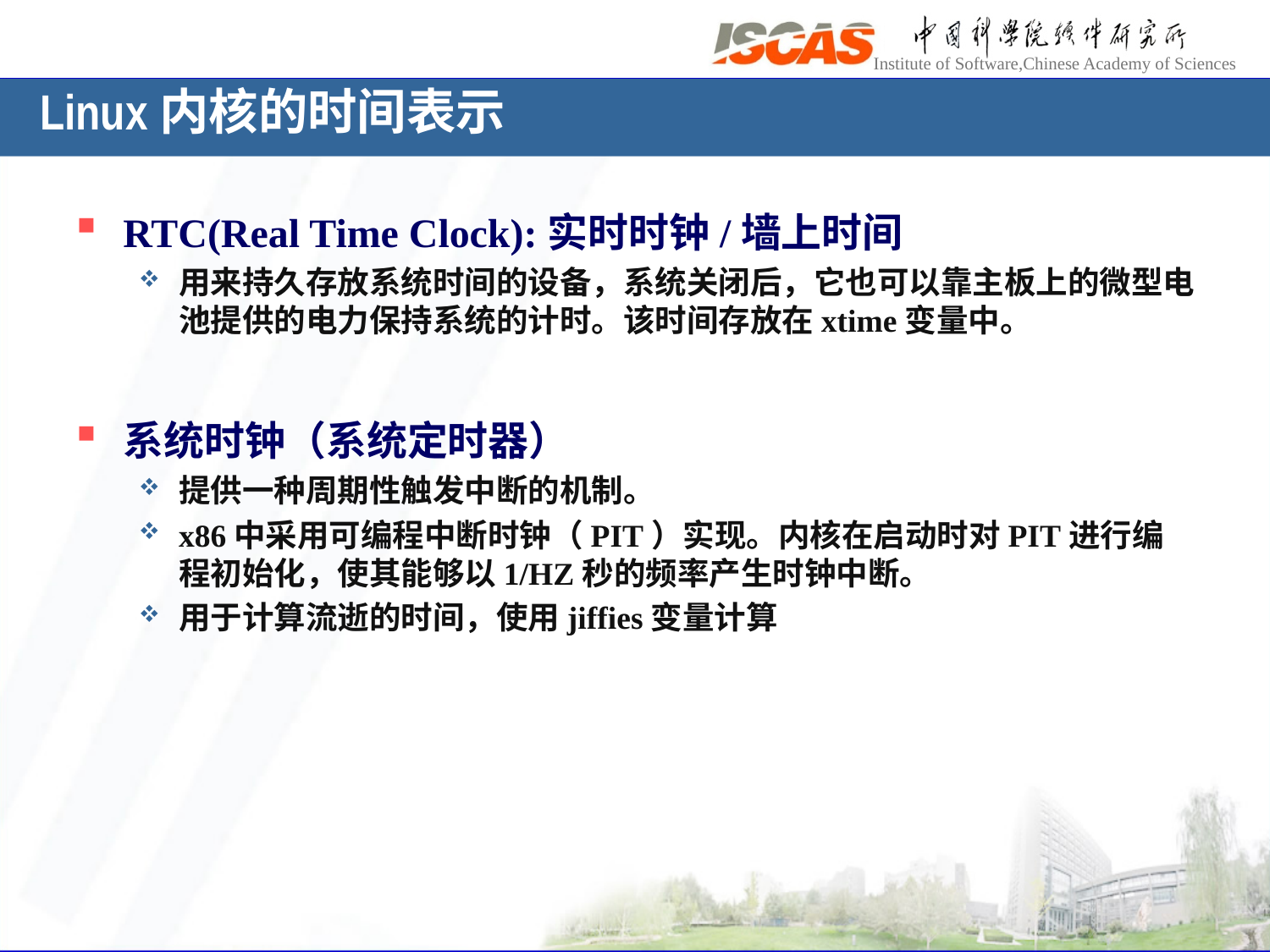

# Linux内核的时间表示
RTC(Real Time Clock):实时时钟/墙上时间
用来持久存放系统时间的设备，系统关闭后，它也可以靠主板上的微型电池提供的电力保持系统的计时。该时间存放在xtime变量中。

系统时钟（系统定时器）
提供一种周期性触发中断的机制。
x86中采用可编程中断时钟（PIT）实现。内核在启动时对PIT进行编程初始化，使其能够以1/HZ秒的频率产生时钟中断。
用于计算流逝的时间，使用jiffies变量计算